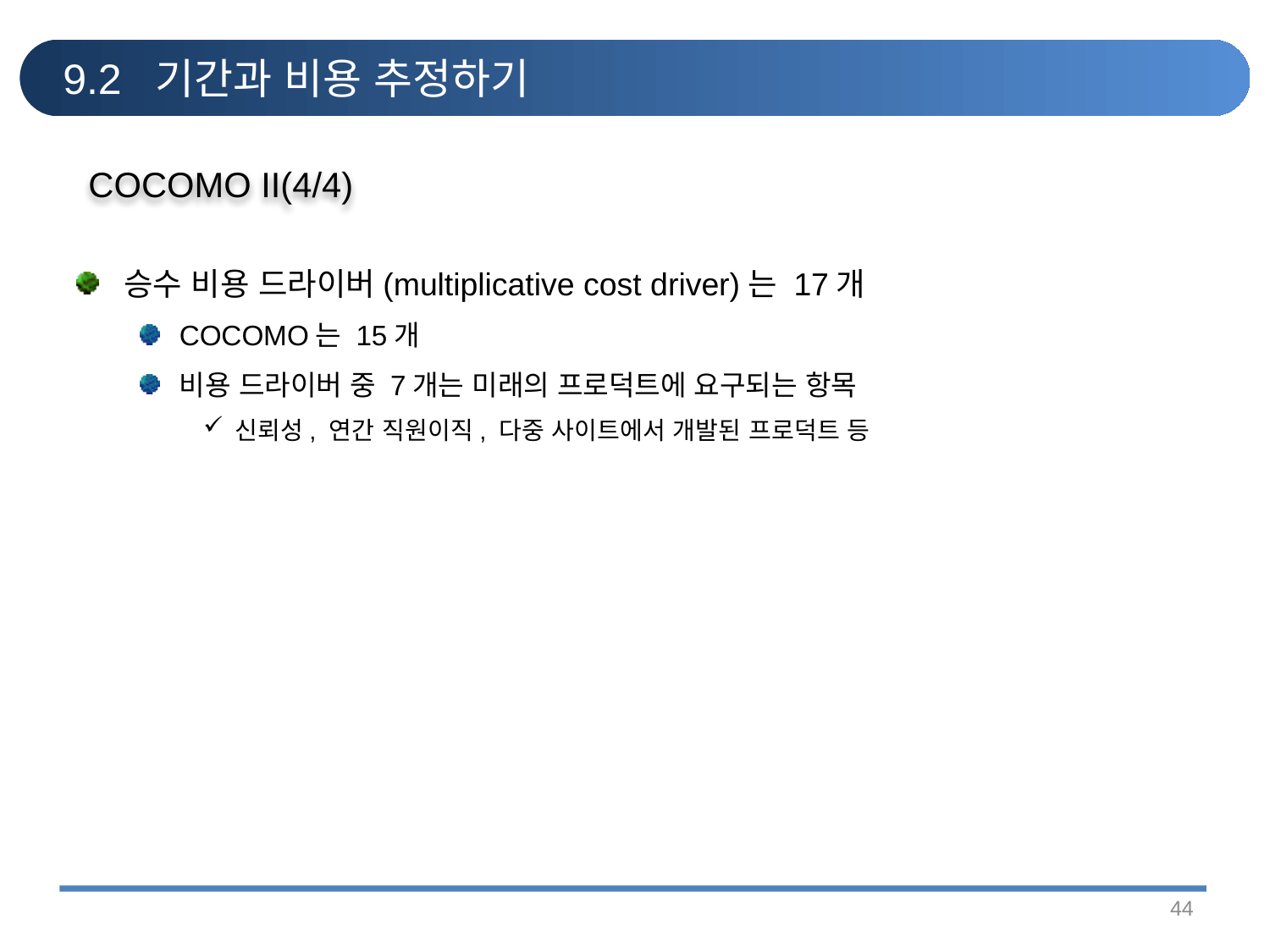

# 9.2  기간과 비용 추정하기
COCOMO II(4/4)
승수 비용 드라이버(multiplicative cost driver)는 17개
COCOMO는 15개
비용 드라이버 중 7개는 미래의 프로덕트에 요구되는 항목
신뢰성, 연간 직원이직, 다중 사이트에서 개발된 프로덕트 등

44